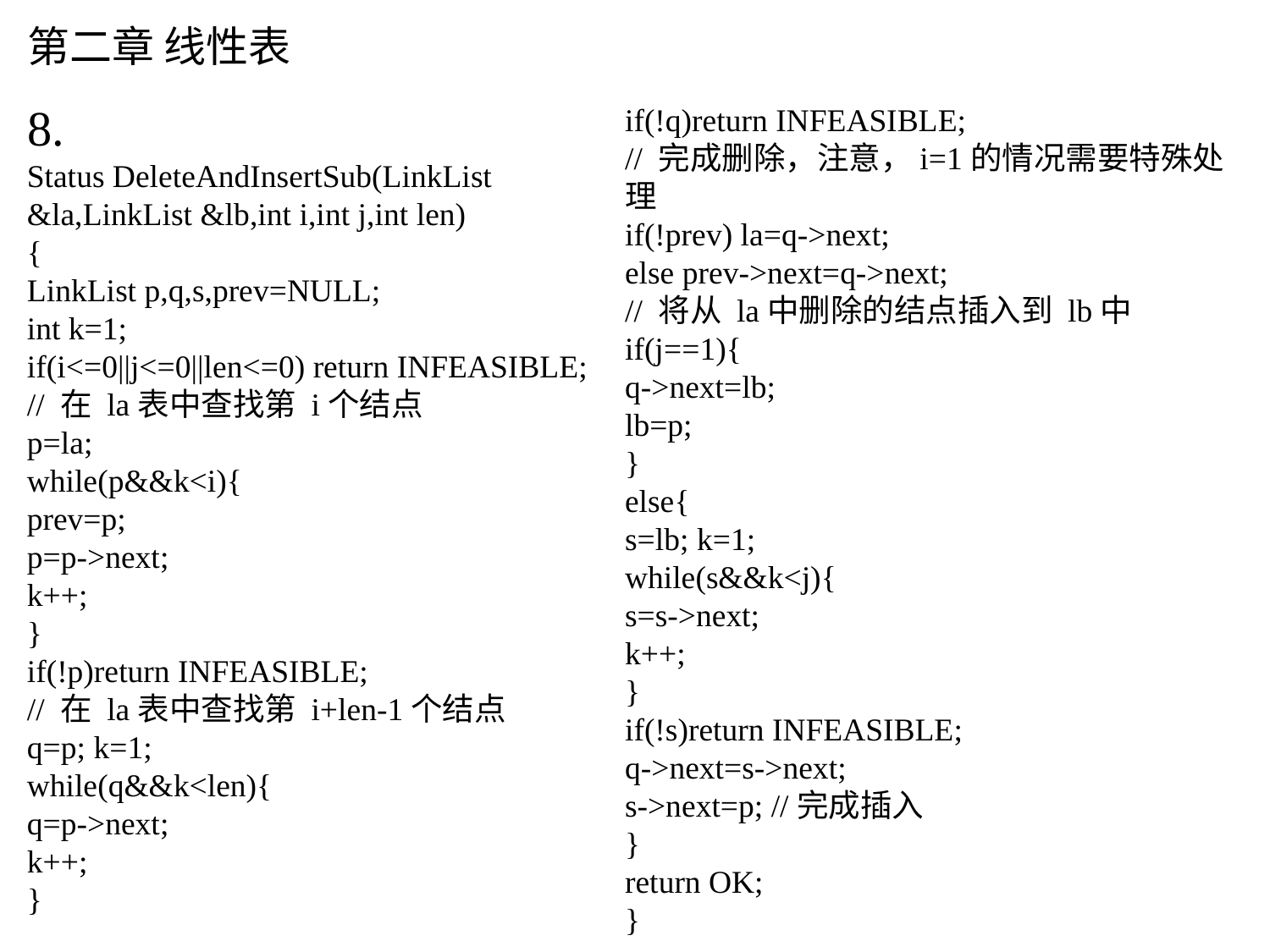

# 第二章 线性表
if(!q)return INFEASIBLE;
// 完成删除，注意，i=1的情况需要特殊处理
if(!prev) la=q->next;
else prev->next=q->next;
// 将从 la中删除的结点插入到 lb中
if(j==1){
q->next=lb;
lb=p;
}
else{
s=lb; k=1;
while(s&&k<j){
s=s->next;
k++;
}
if(!s)return INFEASIBLE;
q->next=s->next;
s->next=p; //完成插入
}
return OK;
}
8.
Status DeleteAndInsertSub(LinkList &la,LinkList &lb,int i,int j,int len)
{
LinkList p,q,s,prev=NULL;
int k=1;
if(i<=0||j<=0||len<=0) return INFEASIBLE;
// 在 la表中查找第 i个结点
p=la;
while(p&&k<i){
prev=p;
p=p->next;
k++;
}
if(!p)return INFEASIBLE;
// 在 la表中查找第 i+len-1个结点
q=p; k=1;
while(q&&k<len){
q=p->next;
k++;
}